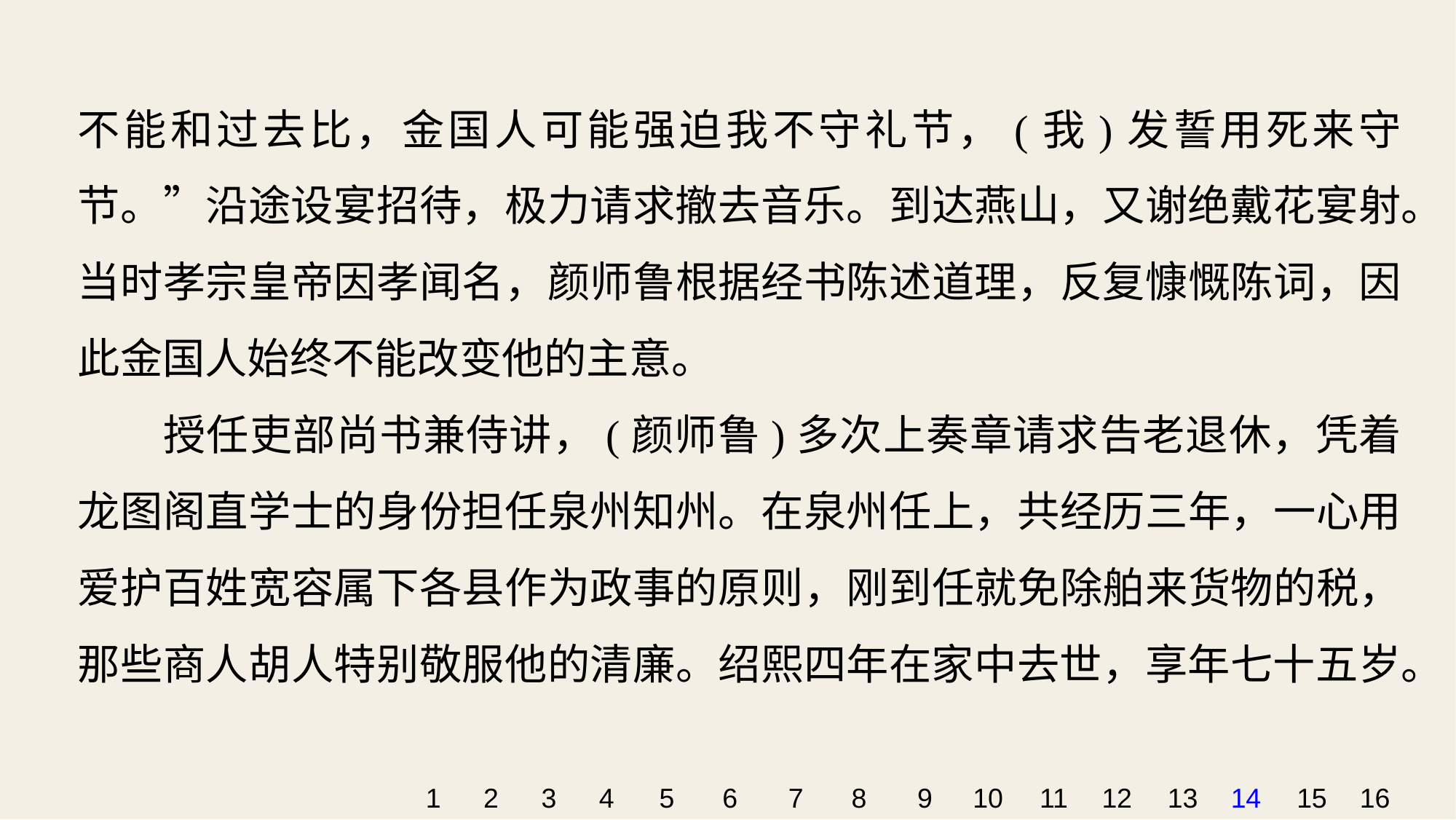

不能和过去比，金国人可能强迫我不守礼节，(我)发誓用死来守节。”沿途设宴招待，极力请求撤去音乐。到达燕山，又谢绝戴花宴射。当时孝宗皇帝因孝闻名，颜师鲁根据经书陈述道理，反复慷慨陈词，因此金国人始终不能改变他的主意。
授任吏部尚书兼侍讲，(颜师鲁)多次上奏章请求告老退休，凭着龙图阁直学士的身份担任泉州知州。在泉州任上，共经历三年，一心用爱护百姓宽容属下各县作为政事的原则，刚到任就免除舶来货物的税，那些商人胡人特别敬服他的清廉。绍熙四年在家中去世，享年七十五岁。
1
2
3
4
5
6
7
8
9
10
11
12
13
14
15
16